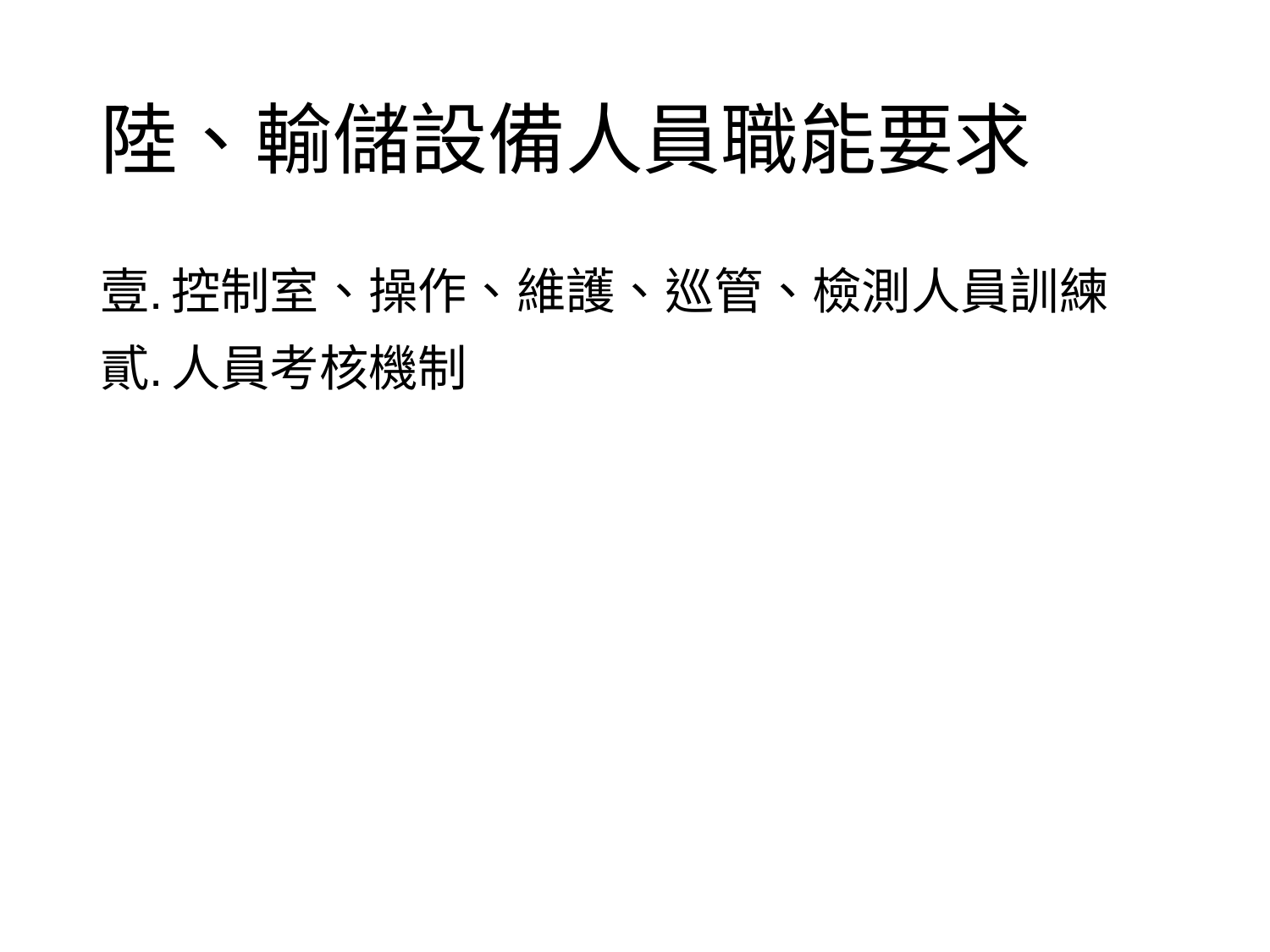

# 陸、輸儲設備人員職能要求
控制室、操作、維護、巡管、檢測人員訓練
人員考核機制